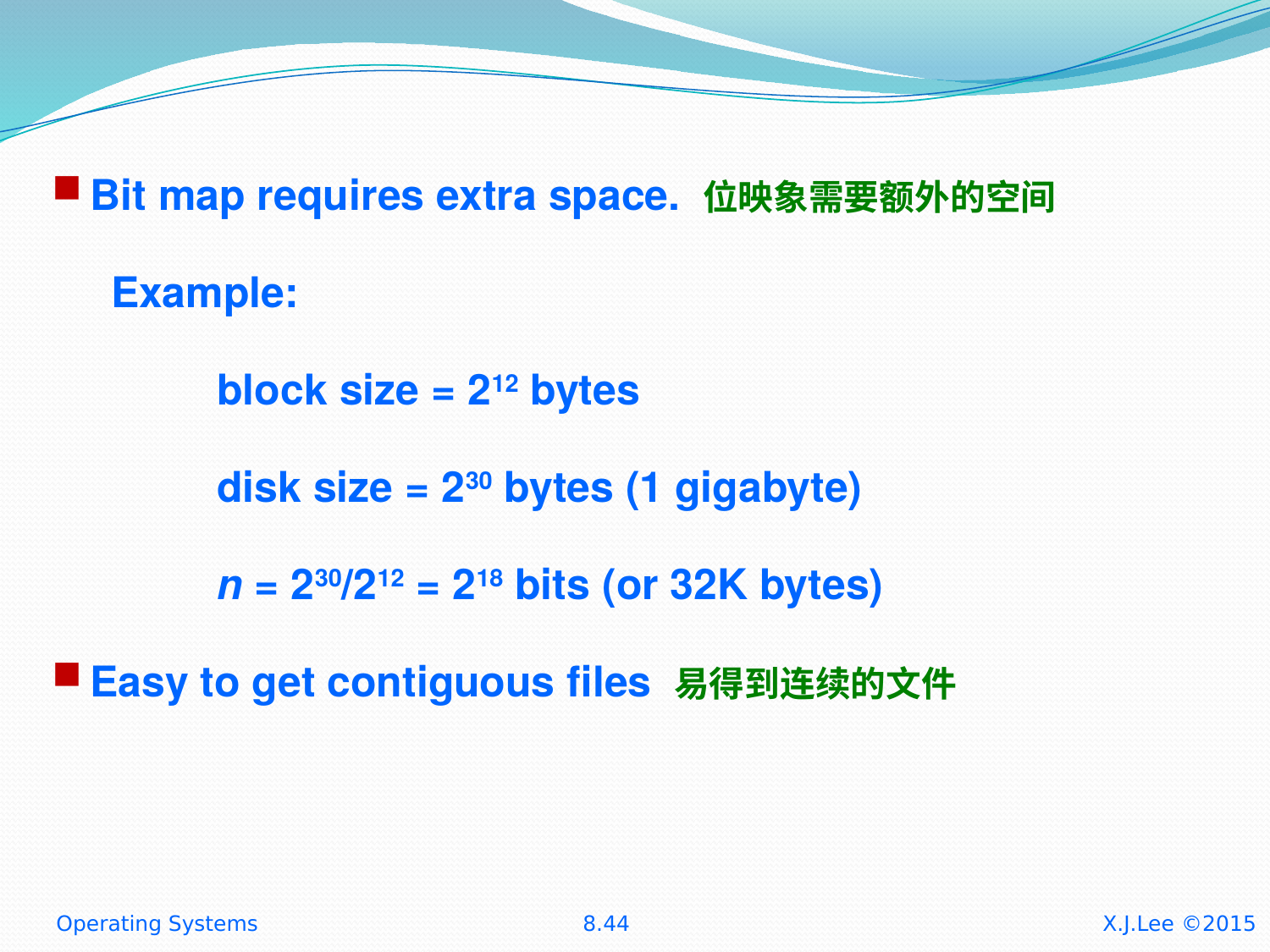

Bit map requires extra space. 位映象需要额外的空间
     Example:
		block size = 212 bytes
		disk size = 230 bytes (1 gigabyte)
		n = 230/212 = 218 bits (or 32K bytes)
Easy to get contiguous files 易得到连续的文件
Operating Systems
44
X.J.Lee ©2015